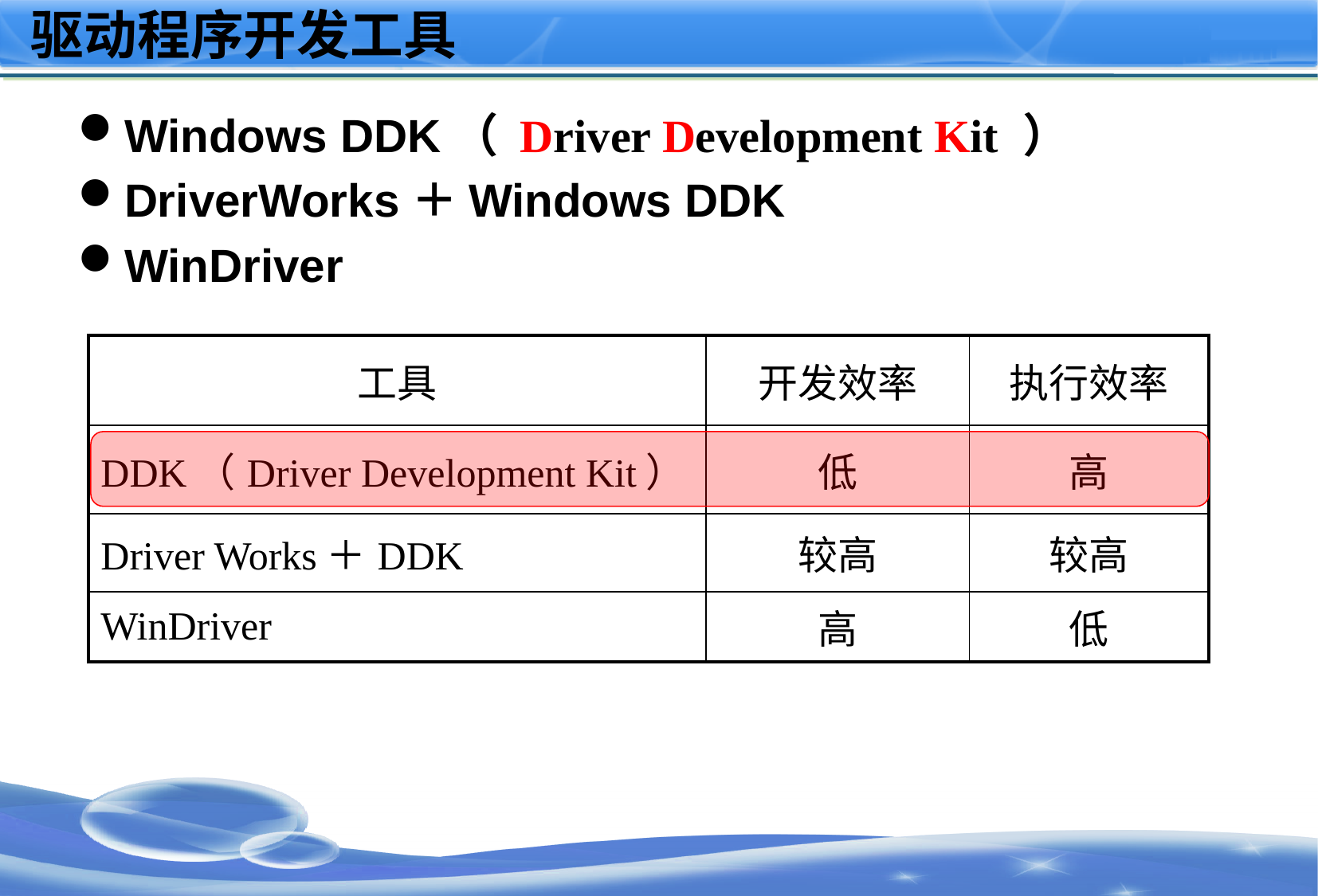

# 驱动程序开发工具
Windows DDK（ Driver Development Kit ）
DriverWorks＋Windows DDK
WinDriver
| 工具 | 开发效率 | 执行效率 |
| --- | --- | --- |
| DDK（Driver Development Kit） | 低 | 高 |
| Driver Works＋DDK | 较高 | 较高 |
| WinDriver | 高 | 低 |